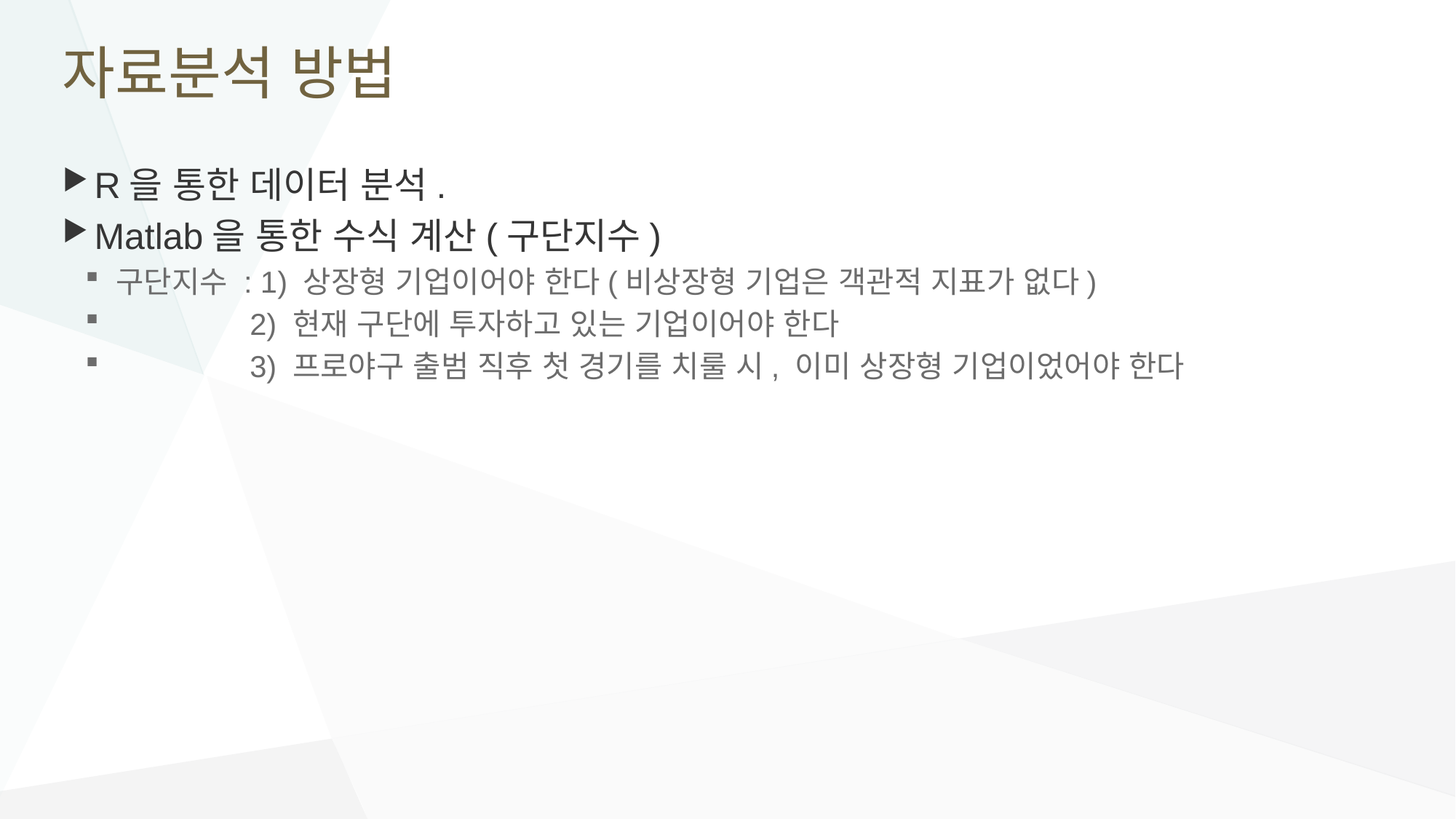

# 자료분석 방법
R을 통한 데이터 분석.
Matlab을 통한 수식 계산(구단지수)
구단지수 : 1) 상장형 기업이어야 한다(비상장형 기업은 객관적 지표가 없다)
                2) 현재 구단에 투자하고 있는 기업이어야 한다
                3) 프로야구 출범 직후 첫 경기를 치룰 시, 이미 상장형 기업이었어야 한다